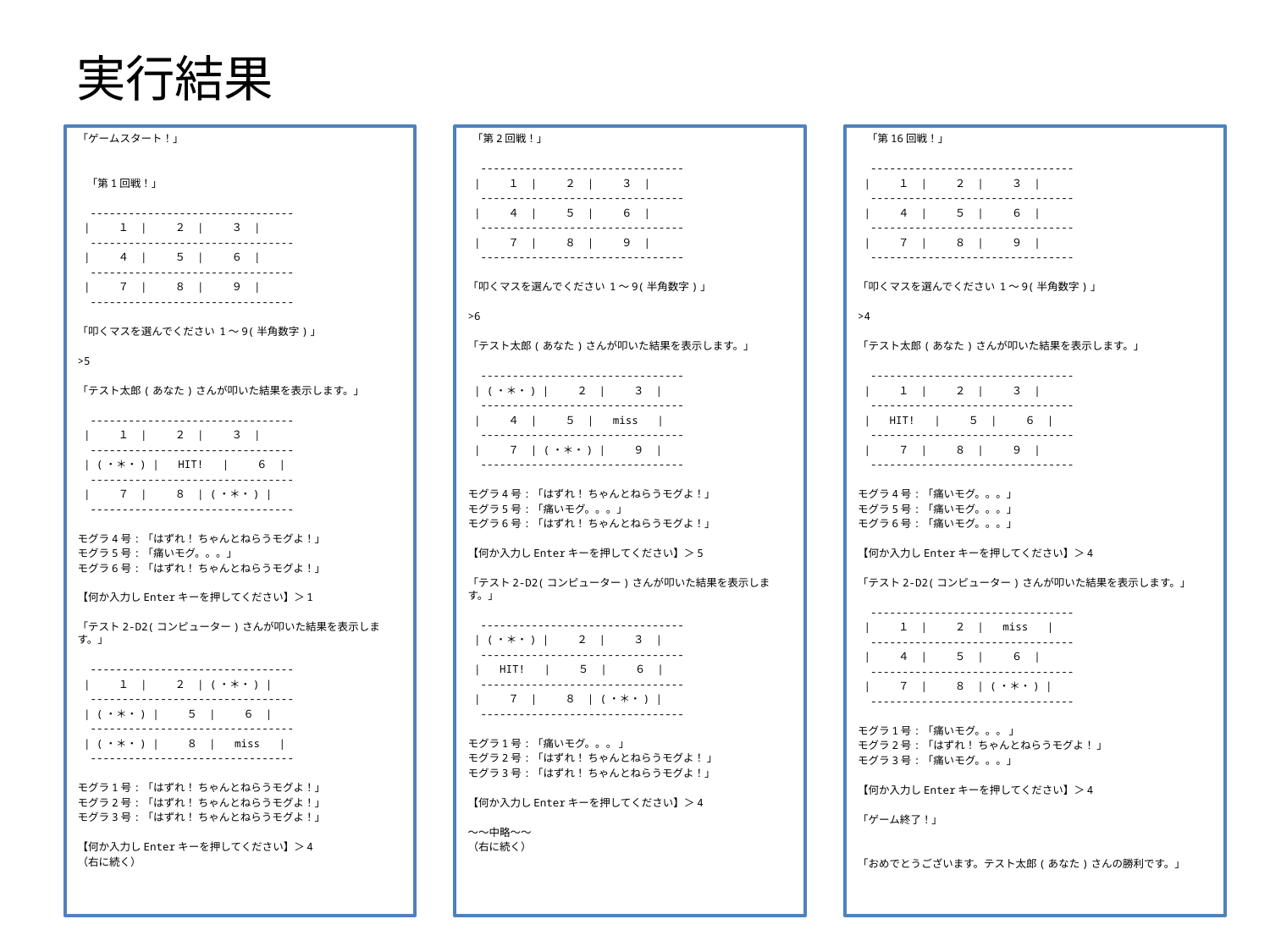

# 実行結果
「ゲームスタート！」

   「第1回戦！」

  --------------------------------
 |    １    |    ２    |    ３    |
  --------------------------------
 |    ４    |    ５    |    ６    |
  --------------------------------
 |    ７    |    ８    |    ９    |
  --------------------------------

「叩くマスを選んでください 1～9(半角数字)」

>5

「テスト太郎(あなた)さんが叩いた結果を表示します。」

  --------------------------------
 |    １    |    ２    |    ３    |
  --------------------------------
 | (・＊・) |   HIT!   |    ６    |
  --------------------------------
 |    ７    |    ８    | (・＊・) |
  --------------------------------

モグラ4号:「はずれ！ ちゃんとねらうモグよ！」
モグラ5号:「痛いモグ。。。」
モグラ6号:「はずれ！ ちゃんとねらうモグよ！」

【何か入力しEnterキーを押してください】＞1

「テスト2-D2(コンピューター)さんが叩いた結果を表示します。」

  --------------------------------
 |    １    |    ２    | (・＊・) |
  --------------------------------
 | (・＊・) |    ５    |    ６    |
  --------------------------------
 | (・＊・) |    ８    |   miss   |
  --------------------------------

モグラ1号:「はずれ！ ちゃんとねらうモグよ！」
モグラ2号:「はずれ！ ちゃんとねらうモグよ！」
モグラ3号:「はずれ！ ちゃんとねらうモグよ！」

【何か入力しEnterキーを押してください】＞4
（右に続く）
 「第2回戦！」

  --------------------------------
 |    １    |    ２    |    ３    |
  --------------------------------
 |    ４    |    ５    |    ６    |
  --------------------------------
 |    ７    |    ８    |    ９    |
  --------------------------------

「叩くマスを選んでください 1～9(半角数字)」

>6

「テスト太郎(あなた)さんが叩いた結果を表示します。」

  --------------------------------
 | (・＊・) |    ２    |    ３    |
  --------------------------------
 |    ４    |    ５    |   miss   |
  --------------------------------
 |    ７    | (・＊・) |    ９    |
  --------------------------------

モグラ4号:「はずれ！ ちゃんとねらうモグよ！」
モグラ5号:「痛いモグ。。。」
モグラ6号:「はずれ！ ちゃんとねらうモグよ！」

【何か入力しEnterキーを押してください】＞5

「テスト2-D2(コンピューター)さんが叩いた結果を表示します。」

  --------------------------------
 | (・＊・) |    ２    |    ３    |
  --------------------------------
 |   HIT!   |    ５    |    ６    |
  --------------------------------
 |    ７    |    ８    | (・＊・) |
  --------------------------------

モグラ1号:「痛いモグ。。。 」
モグラ2号:「はずれ！ ちゃんとねらうモグよ！ 」
モグラ3号:「はずれ！ ちゃんとねらうモグよ！」

【何か入力しEnterキーを押してください】＞4

～～中略～～
（右に続く）
   「第16回戦！」

  --------------------------------
 |    １    |    ２    |    ３    |
  --------------------------------
 |    ４    |    ５    |    ６    |
  --------------------------------
 |    ７    |    ８    |    ９    |
  --------------------------------

「叩くマスを選んでください 1～9(半角数字)」

>4

「テスト太郎(あなた)さんが叩いた結果を表示します。」

  --------------------------------
 |    １    |    ２    |    ３    |
  --------------------------------
 |   HIT!   |    ５    |    ６    |
  --------------------------------
 |    ７    |    ８    |    ９    |
  --------------------------------

モグラ4号:「痛いモグ。。。」
モグラ5号:「痛いモグ。。。」
モグラ6号:「痛いモグ。。。」

【何か入力しEnterキーを押してください】＞4

「テスト2-D2(コンピューター)さんが叩いた結果を表示します。」

  --------------------------------
 |    １    |    ２    |   miss   |
  --------------------------------
 |    ４    |    ５    |    ６    |
  --------------------------------
 |    ７    |    ８    | (・＊・) |
  --------------------------------

モグラ1号:「痛いモグ。。。 」
モグラ2号:「はずれ！ ちゃんとねらうモグよ！ 」
モグラ3号:「痛いモグ。。。」

【何か入力しEnterキーを押してください】＞4

「ゲーム終了！」

「おめでとうございます。テスト太郎(あなた)さんの勝利です。」